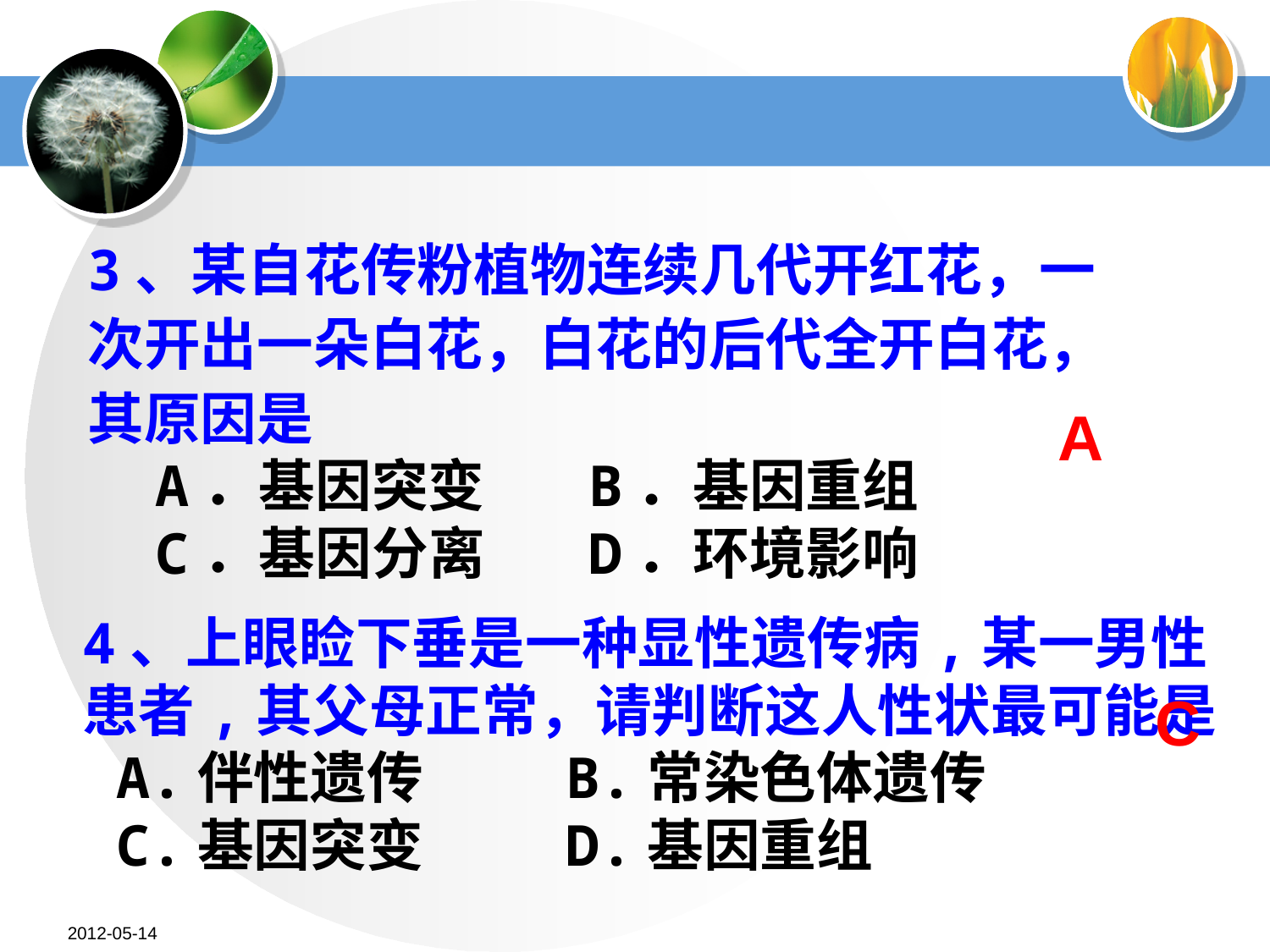

3、某自花传粉植物连续几代开红花，一次开出一朵白花，白花的后代全开白花，其原因是
  A．基因突变       B．基因重组
  C．基因分离       D．环境影响
A
4、上眼睑下垂是一种显性遗传病,某一男性患者,其父母正常，请判断这人性状最可能是
 A.伴性遗传          B.常染色体遗传
 C.基因突变          D.基因重组
C

2012-05-14